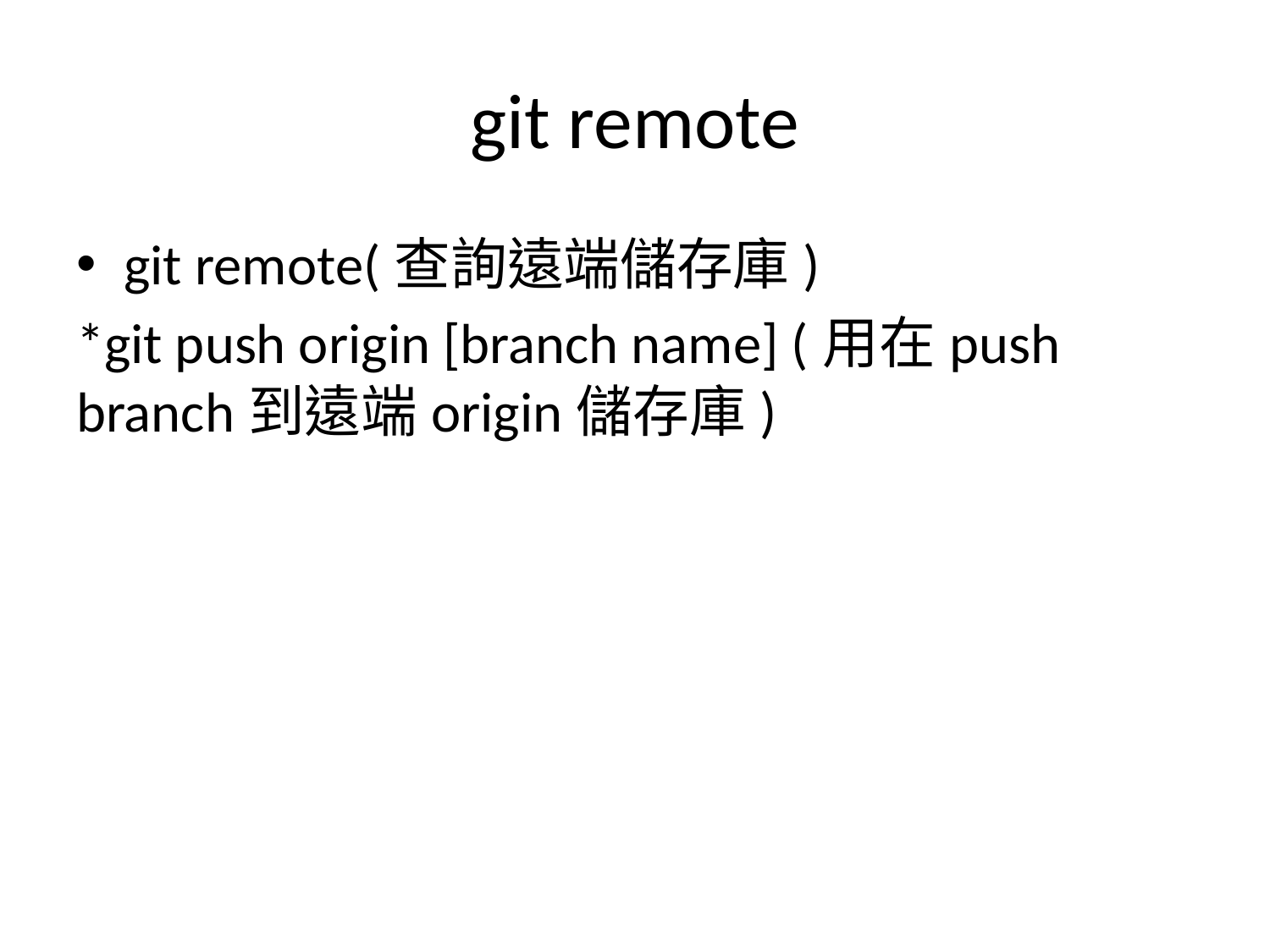

# git remote
git remote(查詢遠端儲存庫)
*git push origin [branch name] (用在push branch到遠端origin儲存庫)